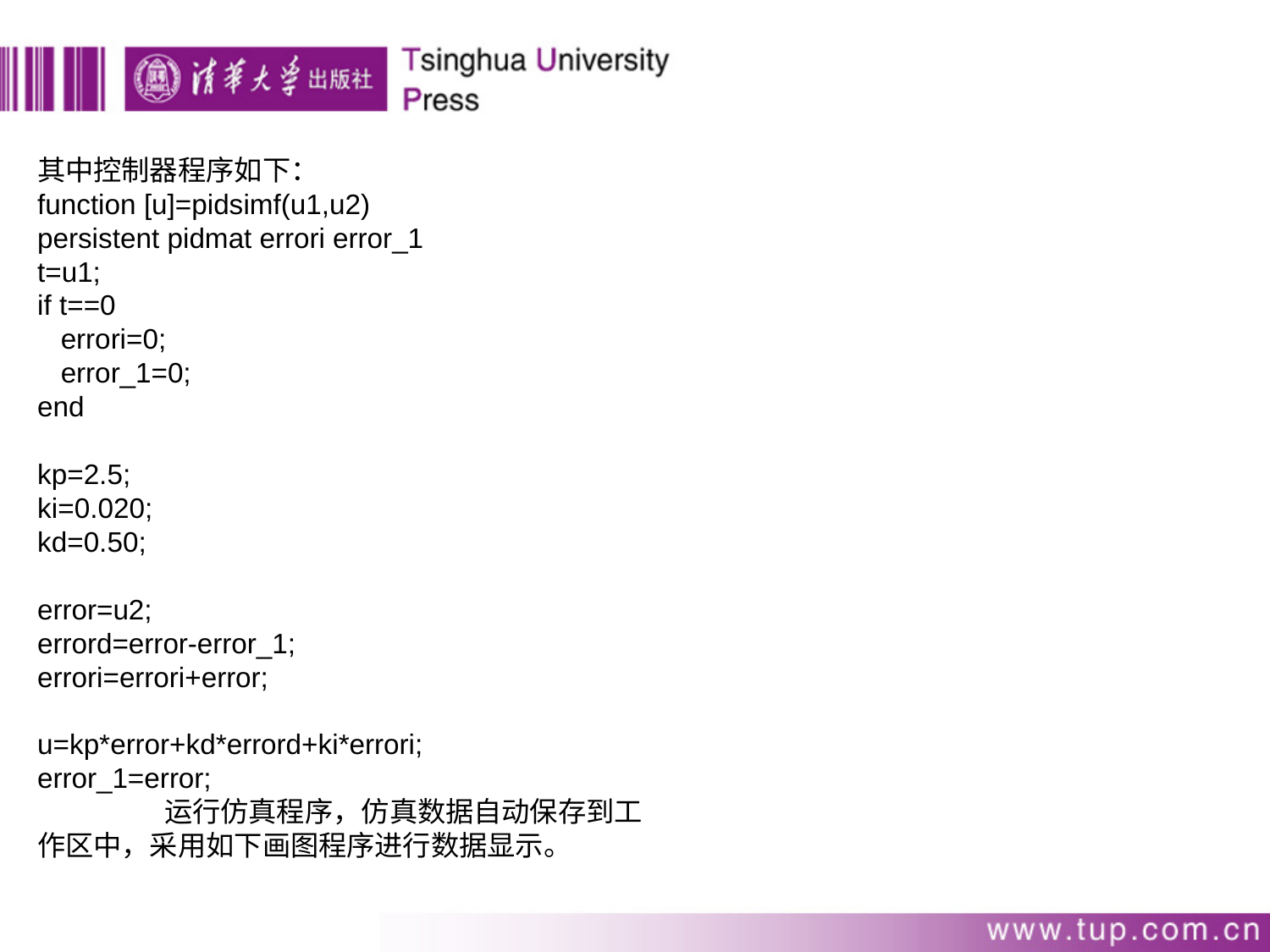

其中控制器程序如下：
function [u]=pidsimf(u1,u2)
persistent pidmat errori error_1
t=u1;
if t==0
   errori=0;
   error_1=0;
end

kp=2.5;
ki=0.020;
kd=0.50;

error=u2;
errord=error-error_1;
errori=errori+error;

u=kp*error+kd*errord+ki*errori;
error_1=error;
	运行仿真程序，仿真数据自动保存到工作区中，采用如下画图程序进行数据显示。